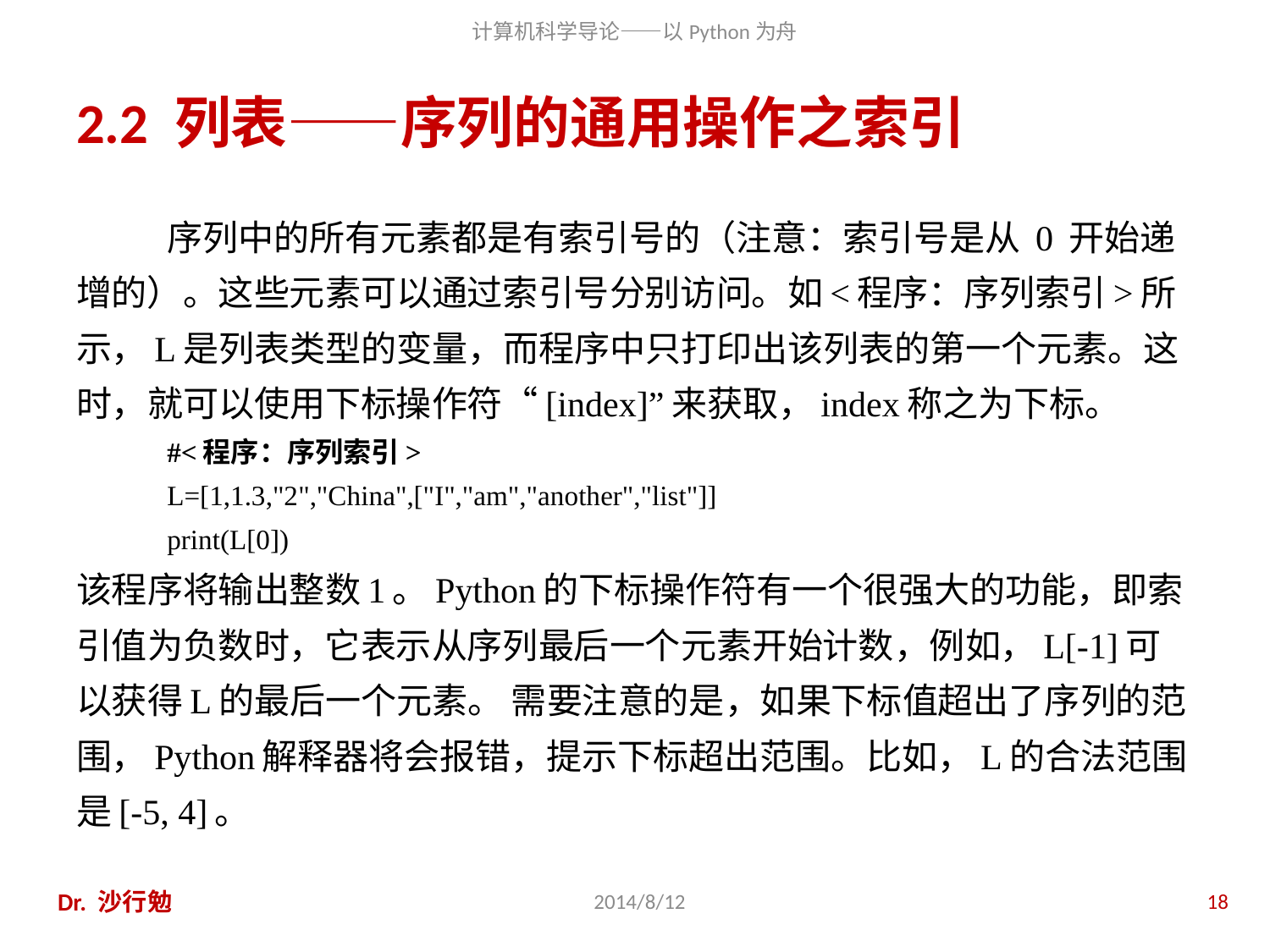

# 2.2 列表——序列的通用操作之索引
序列中的所有元素都是有索引号的（注意：索引号是从 0 开始递增的）。这些元素可以通过索引号分别访问。如<程序：序列索引>所示，L是列表类型的变量，而程序中只打印出该列表的第一个元素。这时，就可以使用下标操作符“[index]”来获取，index称之为下标。
#<程序：序列索引>
L=[1,1.3,"2","China",["I","am","another","list"]]
print(L[0])
该程序将输出整数1。Python的下标操作符有一个很强大的功能，即索引值为负数时，它表示从序列最后一个元素开始计数，例如，L[-1]可以获得L的最后一个元素。 需要注意的是，如果下标值超出了序列的范围，Python解释器将会报错，提示下标超出范围。比如，L的合法范围是[-5, 4]。
Dr. 沙行勉
2014/8/12
18